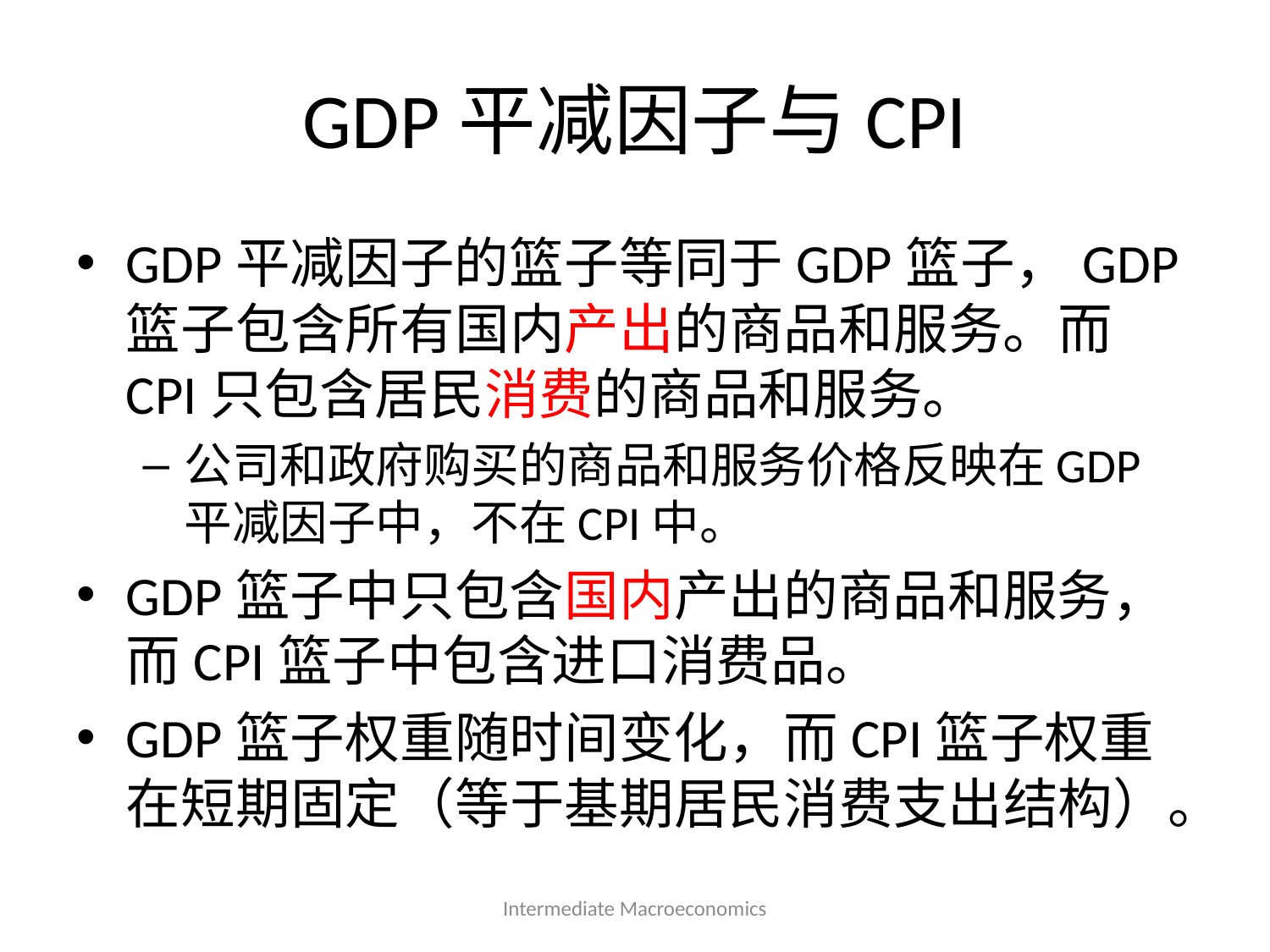

# GDP平减因子与CPI
GDP平减因子的篮子等同于GDP篮子，GDP篮子包含所有国内产出的商品和服务。而CPI只包含居民消费的商品和服务。
公司和政府购买的商品和服务价格反映在GDP平减因子中，不在CPI中。
GDP篮子中只包含国内产出的商品和服务，而CPI篮子中包含进口消费品。
GDP篮子权重随时间变化，而CPI篮子权重在短期固定（等于基期居民消费支出结构）。

Intermediate Macroeconomics